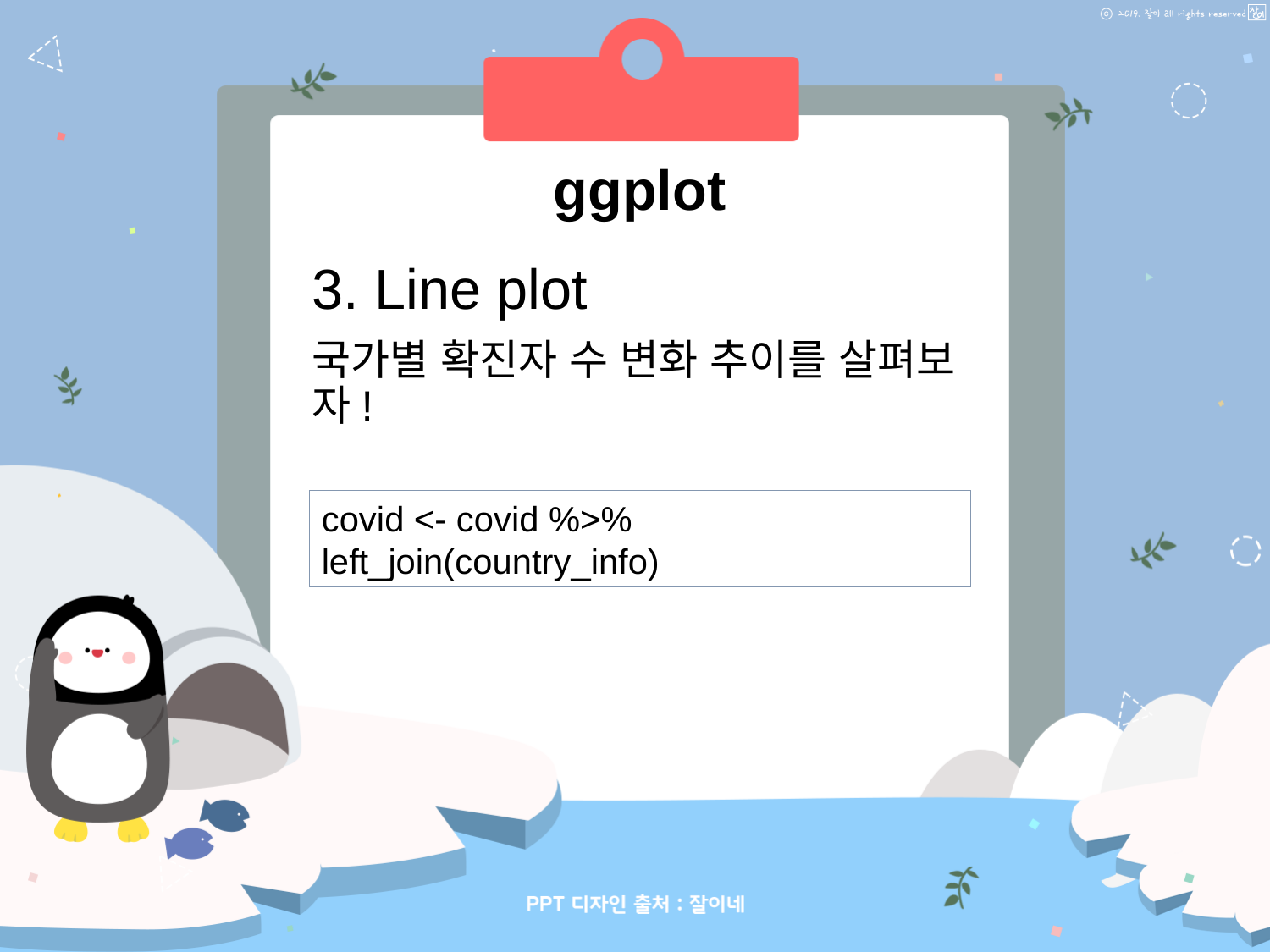

ggplot
3. Line plot
국가별 확진자 수 변화 추이를 살펴보자!
covid <- covid %>% left_join(country_info)